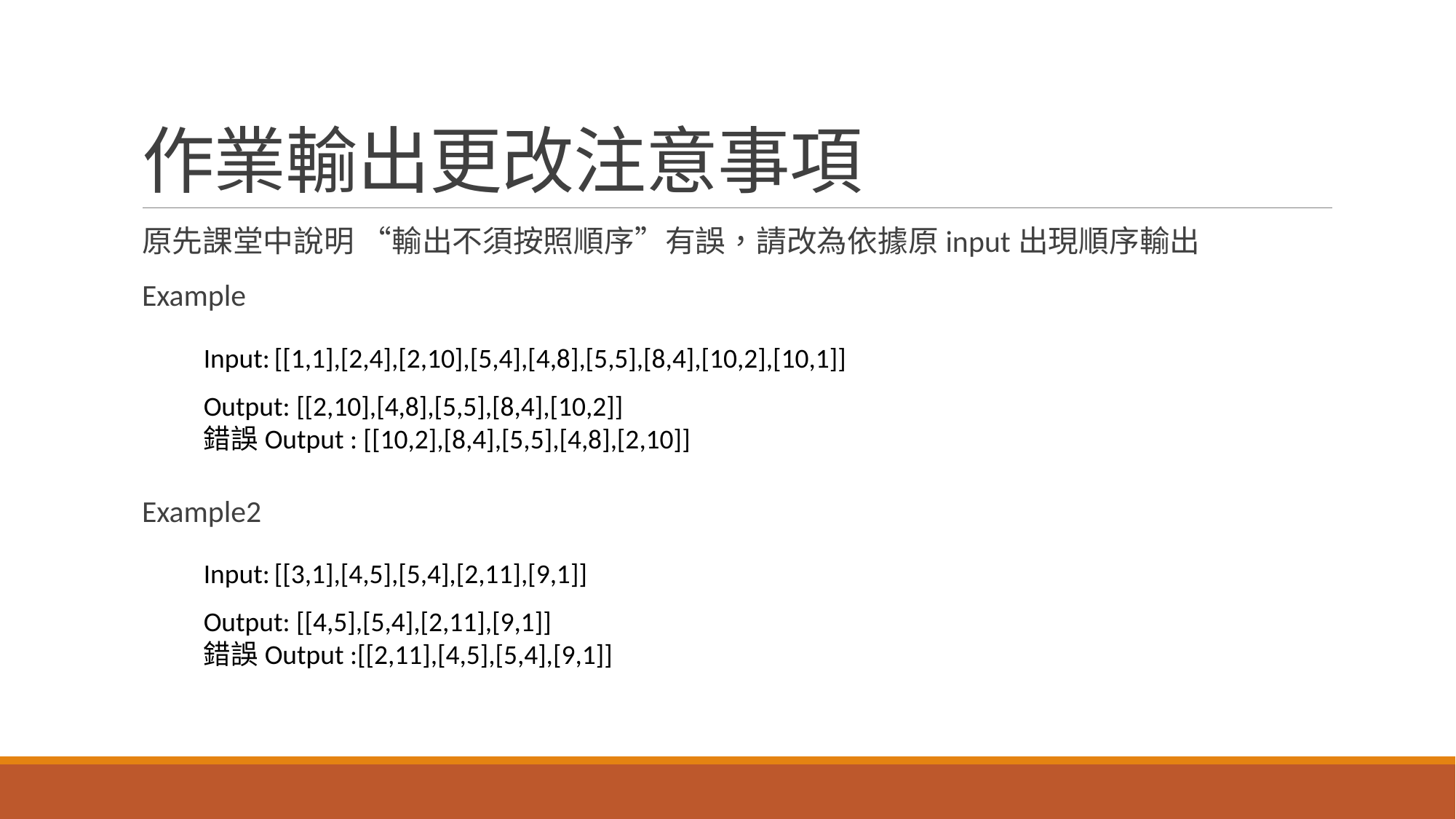

# 作業輸出更改注意事項
原先課堂中說明 “輸出不須按照順序”有誤，請改為依據原input出現順序輸出
Example

Example2
Input:
[[1,1],[2,4],[2,10],[5,4],[4,8],[5,5],[8,4],[10,2],[10,1]]
Output: [[2,10],[4,8],[5,5],[8,4],[10,2]]
錯誤Output : [[10,2],[8,4],[5,5],[4,8],[2,10]]

Input:
[[3,1],[4,5],[5,4],[2,11],[9,1]]
Output: [[4,5],[5,4],[2,11],[9,1]]
錯誤Output :[[2,11],[4,5],[5,4],[9,1]]